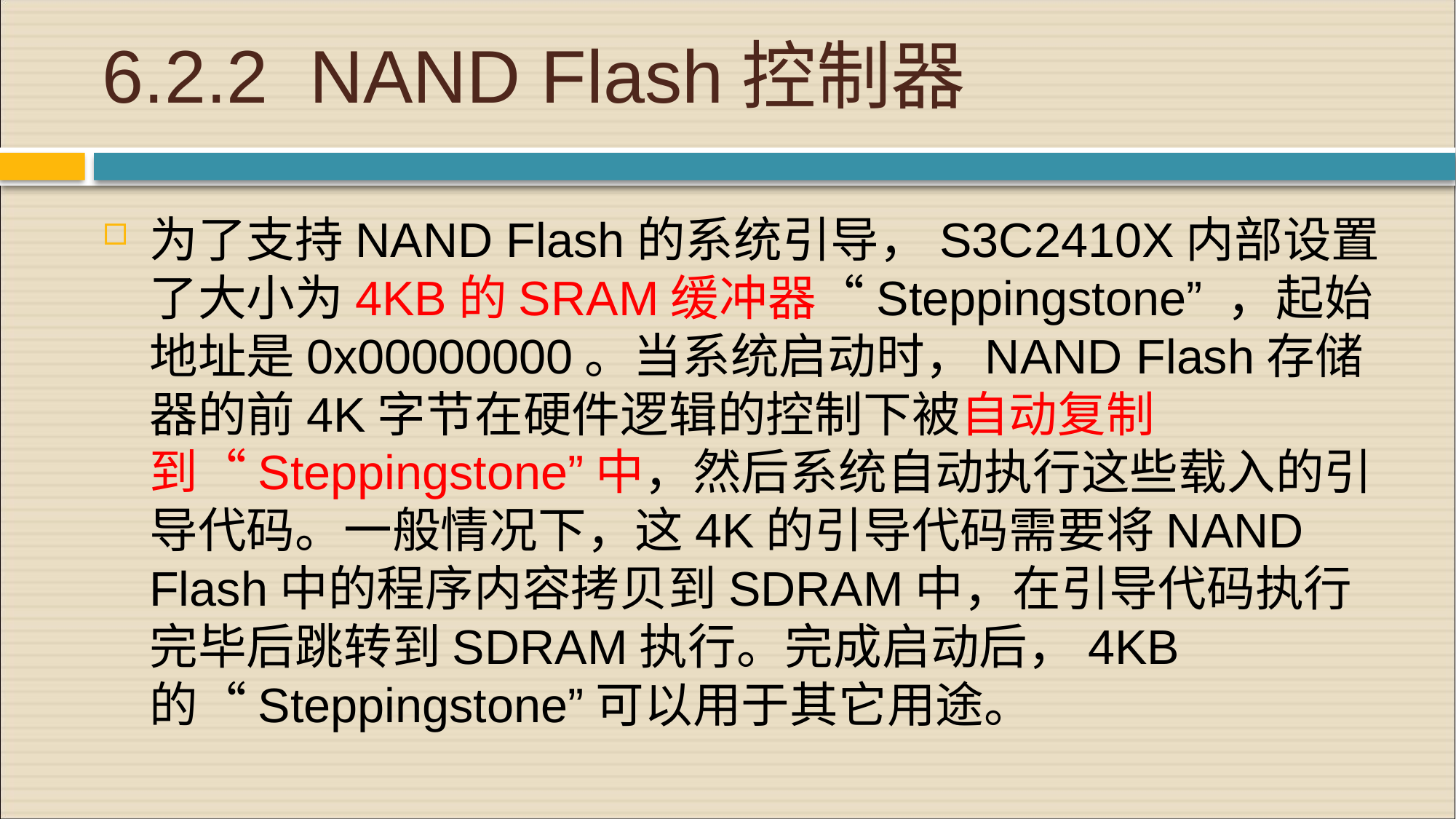

# 6.2.2  NAND Flash控制器
为了支持NAND Flash的系统引导，S3C2410X内部设置了大小为4KB的SRAM缓冲器“Steppingstone” ，起始地址是0x00000000。当系统启动时，NAND Flash存储器的前4K字节在硬件逻辑的控制下被自动复制到“Steppingstone”中，然后系统自动执行这些载入的引导代码。一般情况下，这4K的引导代码需要将NAND Flash中的程序内容拷贝到SDRAM中，在引导代码执行完毕后跳转到SDRAM执行。完成启动后，4KB的“Steppingstone”可以用于其它用途。